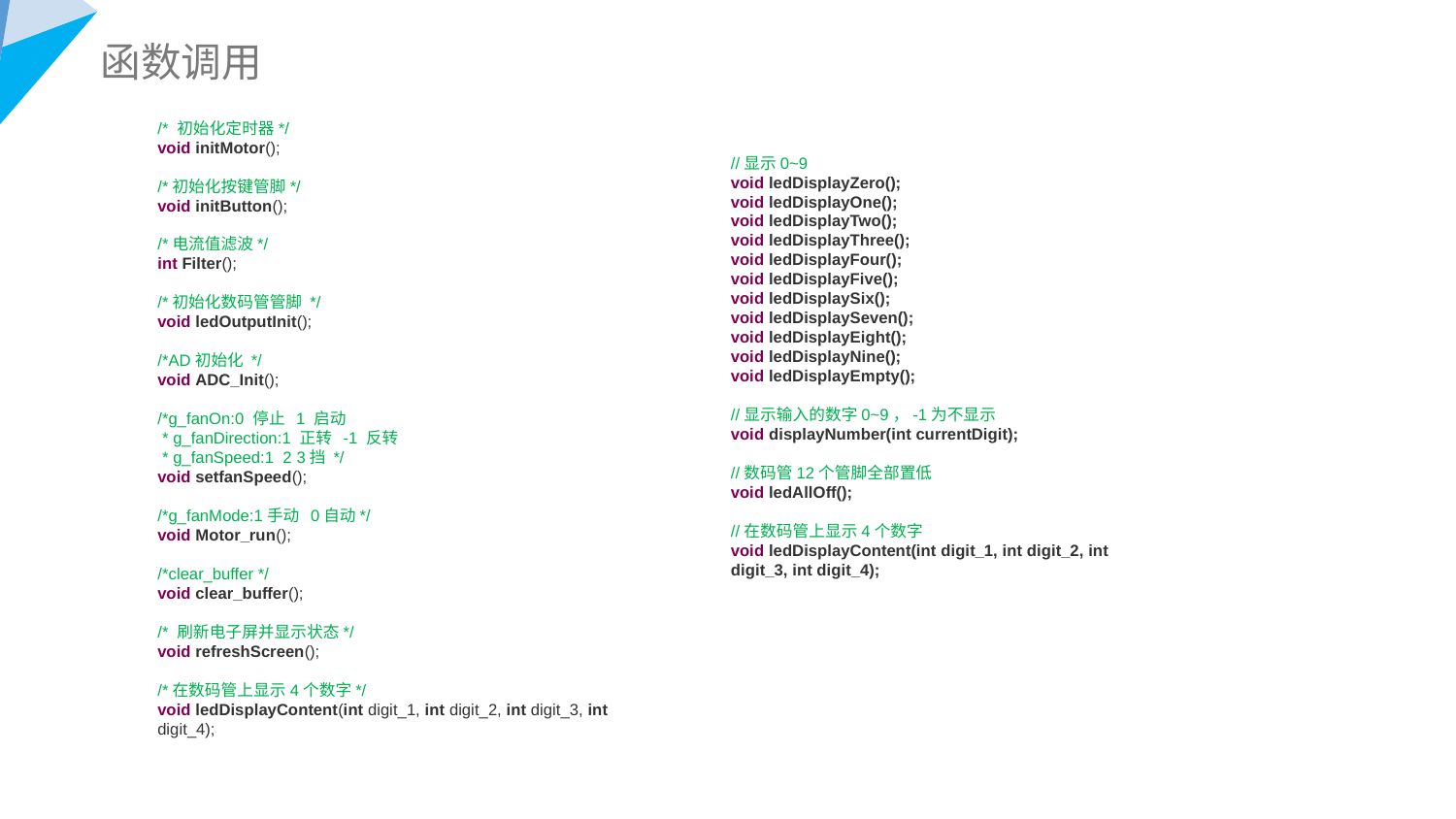

函数调用
/* 初始化定时器*/
void initMotor();

/*初始化按键管脚*/
void initButton();

/*电流值滤波*/
int Filter();

/*初始化数码管管脚 */
void ledOutputInit();

/*AD初始化 */
void ADC_Init();

/*g_fanOn:0 停止  1 启动
 * g_fanDirection:1 正转  -1 反转
 * g_fanSpeed:1  2 3挡 */
void setfanSpeed();

/*g_fanMode:1手动  0自动*/
void Motor_run();

/*clear_buffer */
void clear_buffer();

/* 刷新电子屏并显示状态*/
void refreshScreen();

/*在数码管上显示4个数字*/
void ledDisplayContent(int digit_1, int digit_2, int digit_3, int digit_4);

//显示0~9
void ledDisplayZero();
void ledDisplayOne();
void ledDisplayTwo();
void ledDisplayThree();
void ledDisplayFour();
void ledDisplayFive();
void ledDisplaySix();
void ledDisplaySeven();
void ledDisplayEight();
void ledDisplayNine();
void ledDisplayEmpty();

//显示输入的数字0~9，-1为不显示
void displayNumber(int currentDigit);

//数码管12个管脚全部置低
void ledAllOff();

//在数码管上显示4个数字
void ledDisplayContent(int digit_1, int digit_2, int digit_3, int digit_4);